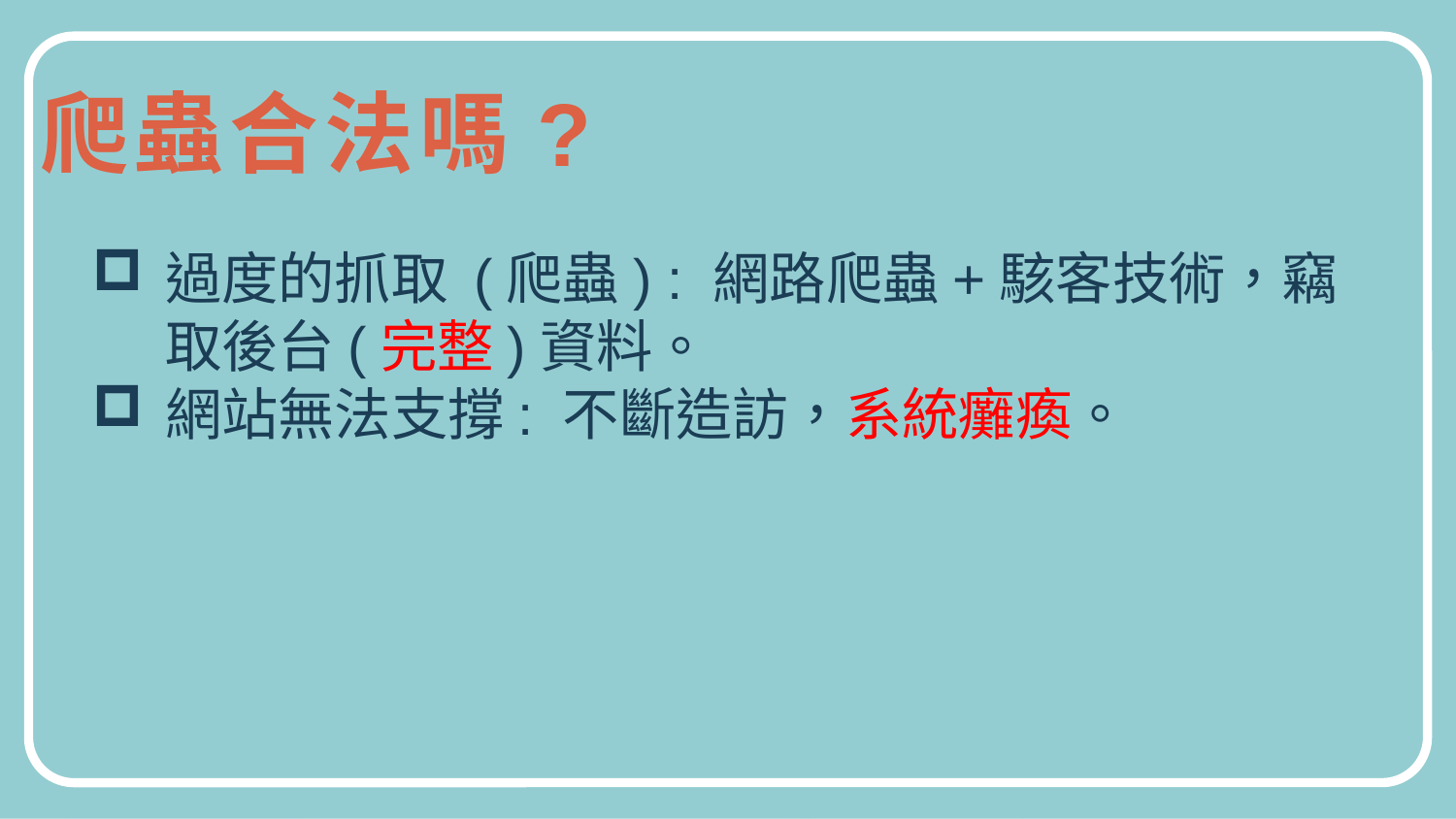

爬蟲合法嗎?
過度的抓取 (爬蟲) : 網路爬蟲+駭客技術，竊取後台(完整)資料。
網站無法支撐: 不斷造訪，系統癱瘓。